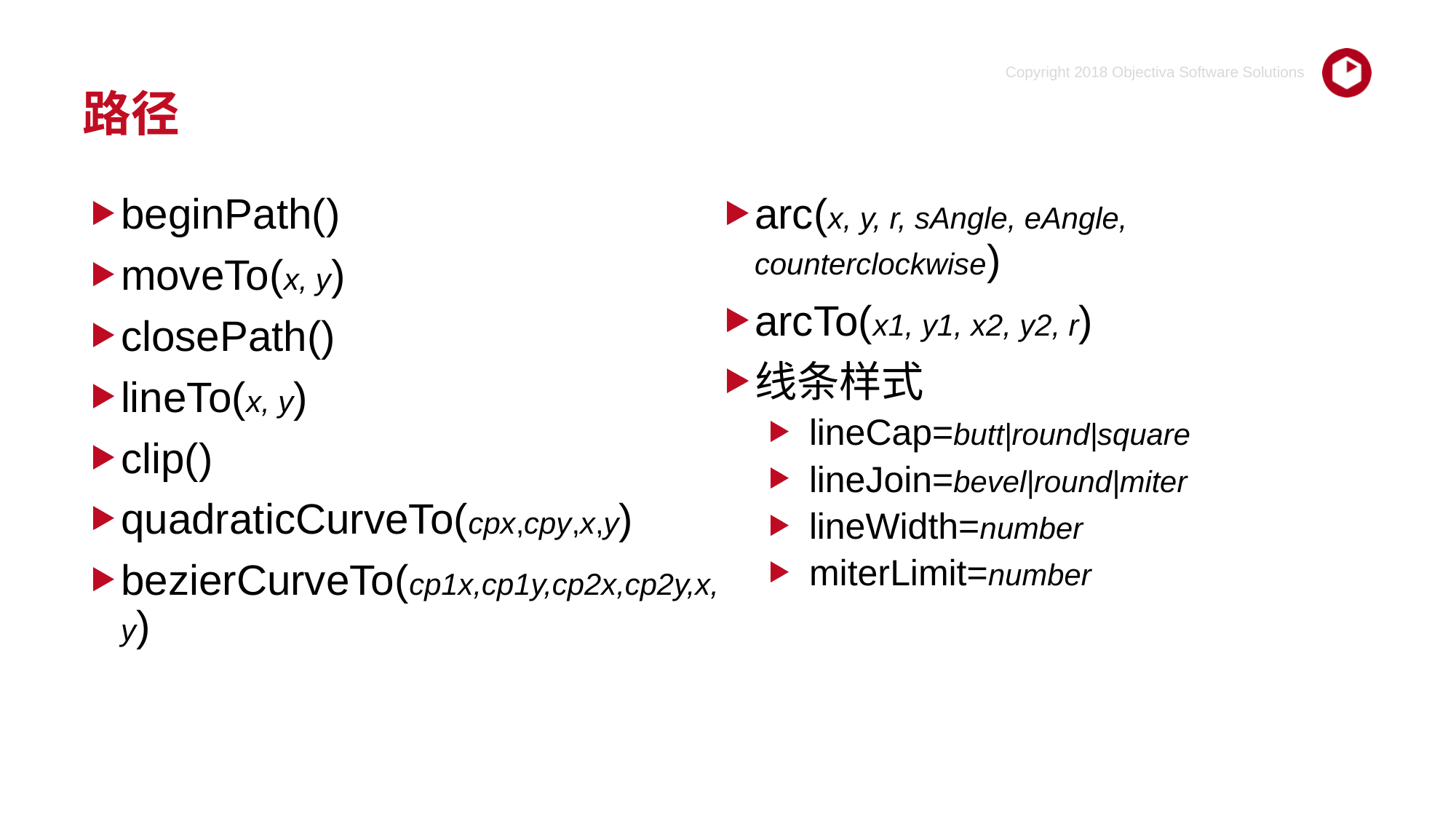

# 路径
beginPath()
moveTo(x, y)
closePath()
lineTo(x, y)
clip()
quadraticCurveTo(cpx,cpy,x,y)
bezierCurveTo(cp1x,cp1y,cp2x,cp2y,x,y)

arc(x, y, r, sAngle, eAngle, counterclockwise)
arcTo(x1, y1, x2, y2, r)
线条样式
lineCap=butt|round|square
lineJoin=bevel|round|miter
lineWidth=number
miterLimit=number